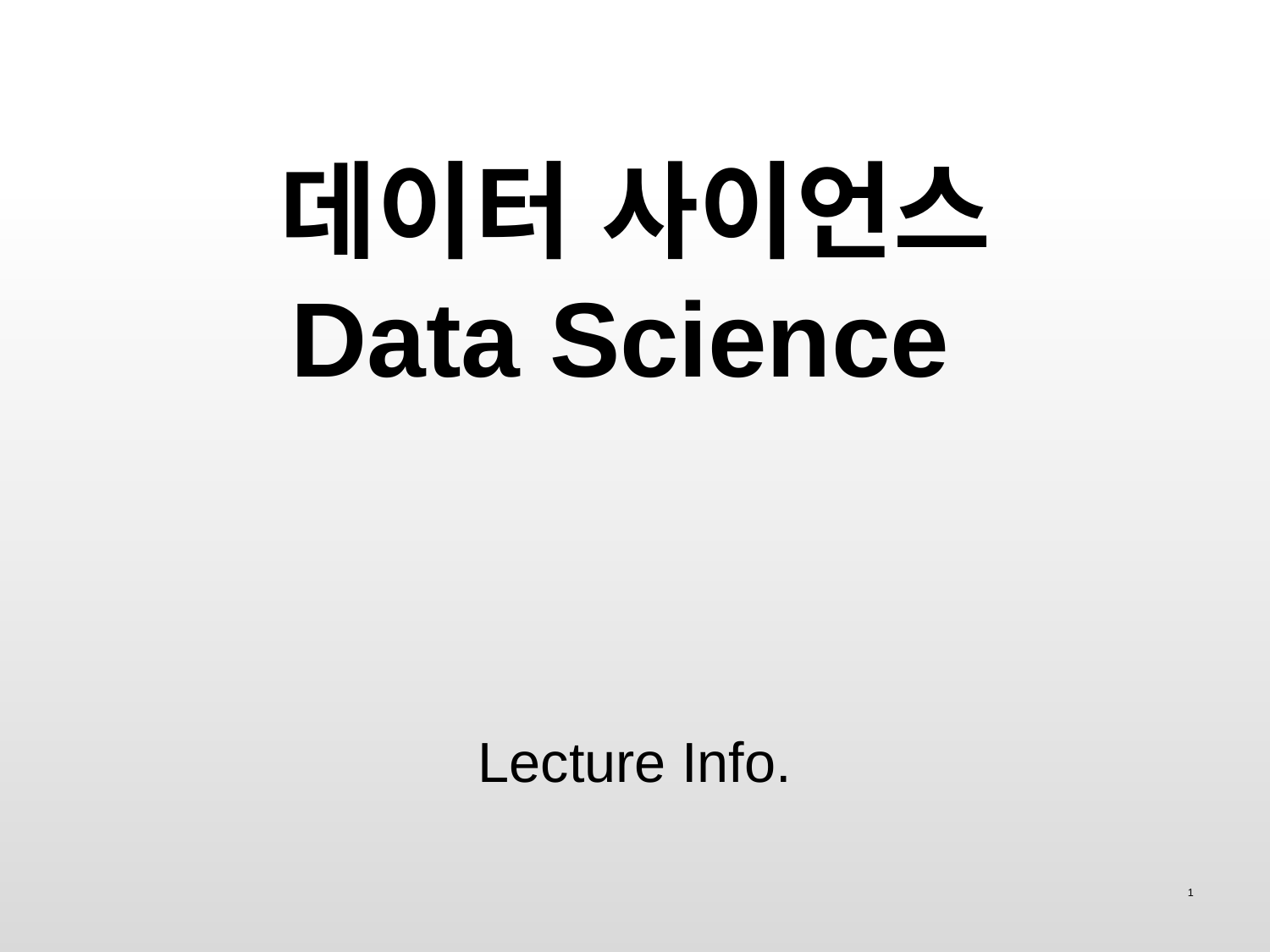

# 데이터 사이언스 Data Science
Lecture Info.
1